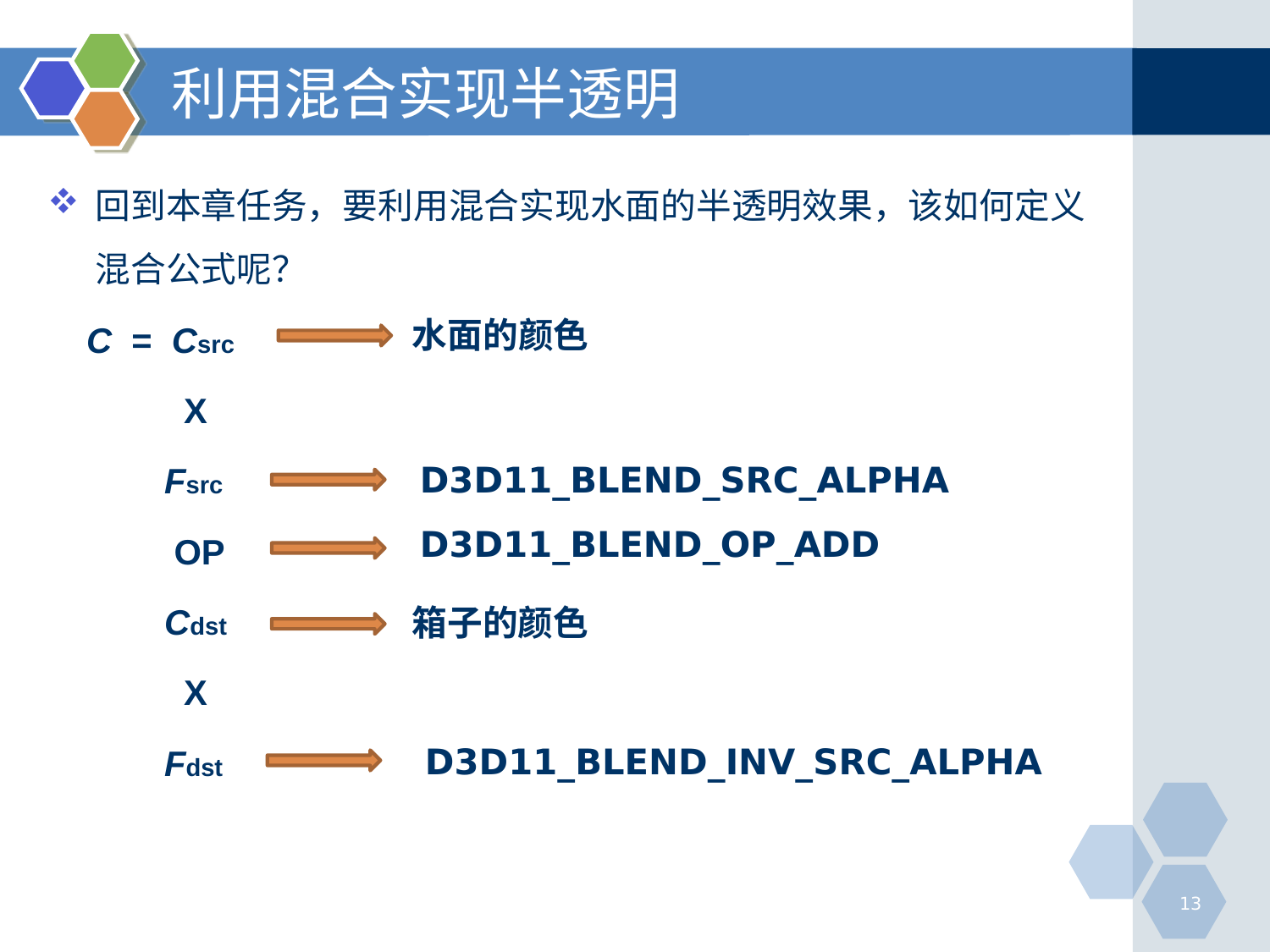

# 利用混合实现半透明
回到本章任务，要利用混合实现水面的半透明效果，该如何定义混合公式呢？
    C  =  Csrc
              X
            Fsrc
             OP
            Cdst
              X
            Fdst

水面的颜色

D3D11_BLEND_SRC_ALPHA

D3D11_BLEND_OP_ADD

箱子的颜色

D3D11_BLEND_INV_SRC_ALPHA

13